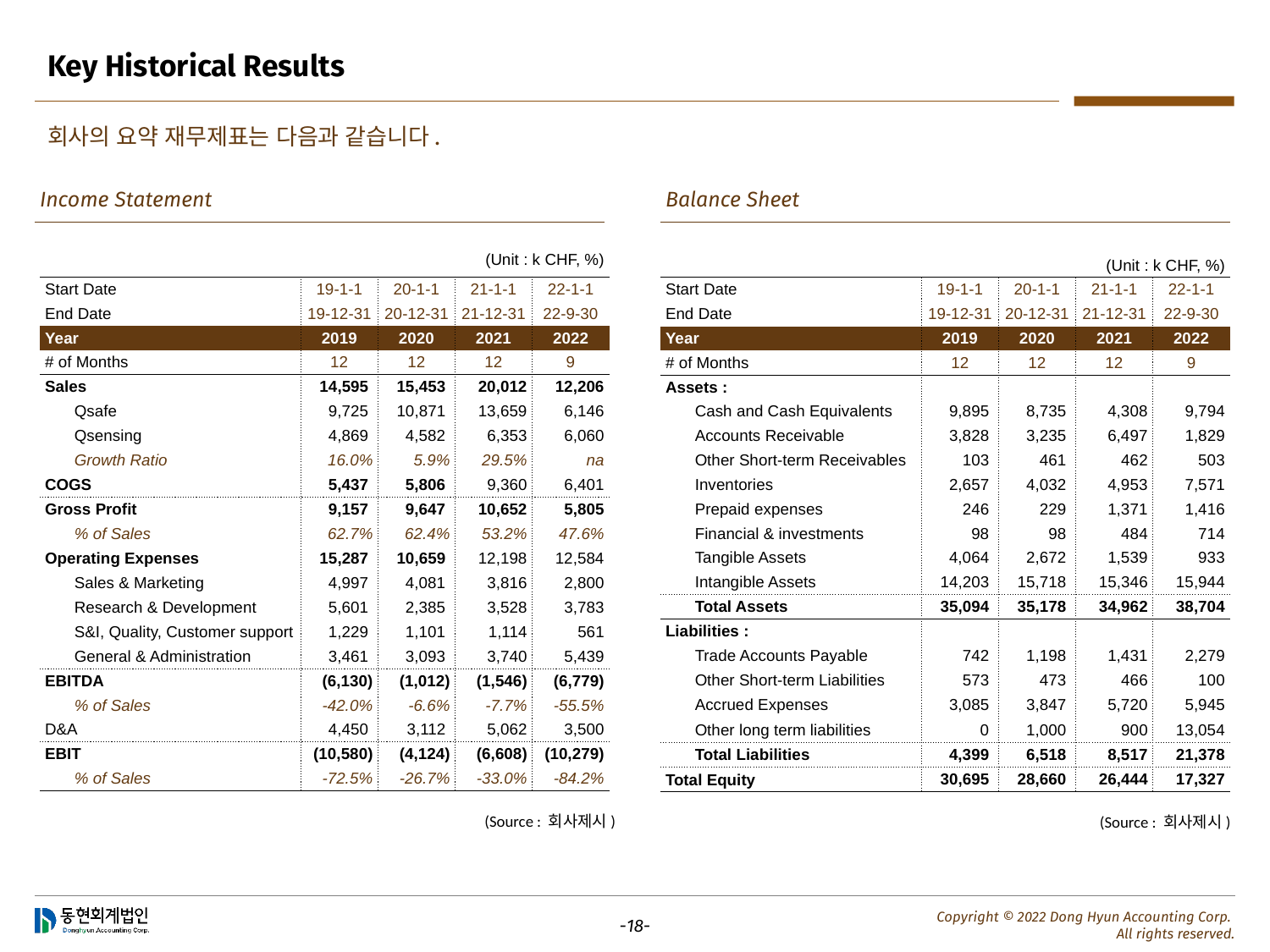

# Key Historical Results
회사의 요약 재무제표는 다음과 같습니다.
Balance Sheet
Income Statement
|  |  |  |  | (Unit : k CHF, %) | (Unit : k CHF, %) |
| --- | --- | --- | --- | --- | --- |
| Start Date |  | 19-1-1 | 20-1-1 | 21-1-1 | 22-1-1 |
| End Date |  | 19-12-31 | 20-12-31 | 21-12-31 | 22-9-30 |
| Year |  | 2019 | 2020 | 2021 | 2022 |
| # of Months |  | 12 | 12 | 12 | 9 |
| Sales |  | 14,595 | 15,453 | 20,012 | 12,206 |
|  | Qsafe | 9,725 | 10,871 | 13,659 | 6,146 |
|  | Qsensing | 4,869 | 4,582 | 6,353 | 6,060 |
|  | Growth Ratio | 16.0% | 5.9% | 29.5% | na |
| COGS |  | 5,437 | 5,806 | 9,360 | 6,401 |
| Gross Profit |  | 9,157 | 9,647 | 10,652 | 5,805 |
|  | % of Sales | 62.7% | 62.4% | 53.2% | 47.6% |
| Operating Expenses |  | 15,287 | 10,659 | 12,198 | 12,584 |
|  | Sales & Marketing | 4,997 | 4,081 | 3,816 | 2,800 |
|  | Research & Development | 5,601 | 2,385 | 3,528 | 3,783 |
|  | S&I, Quality, Customer support | 1,229 | 1,101 | 1,114 | 561 |
|  | General & Administration | 3,461 | 3,093 | 3,740 | 5,439 |
| EBITDA |  | (6,130) | (1,012) | (1,546) | (6,779) |
|  | % of Sales | -42.0% | -6.6% | -7.7% | -55.5% |
| D&A |  | 4,450 | 3,112 | 5,062 | 3,500 |
| EBIT |  | (10,580) | (4,124) | (6,608) | (10,279) |
|  | % of Sales | -72.5% | -26.7% | -33.0% | -84.2% |
|  |  |  |  | (Unit : k CHF, %) | (Unit : k CHF, %) |
| --- | --- | --- | --- | --- | --- |
| Start Date |  | 19-1-1 | 20-1-1 | 21-1-1 | 22-1-1 |
| End Date |  | 19-12-31 | 20-12-31 | 21-12-31 | 22-9-30 |
| Year |  | 2019 | 2020 | 2021 | 2022 |
| # of Months |  | 12 | 12 | 12 | 9 |
| Assets : |  |  |  |  |  |
|  | Cash and Cash Equivalents | 9,895 | 8,735 | 4,308 | 9,794 |
|  | Accounts Receivable | 3,828 | 3,235 | 6,497 | 1,829 |
|  | Other Short-term Receivables | 103 | 461 | 462 | 503 |
|  | Inventories | 2,657 | 4,032 | 4,953 | 7,571 |
|  | Prepaid expenses | 246 | 229 | 1,371 | 1,416 |
|  | Financial & investments | 98 | 98 | 484 | 714 |
|  | Tangible Assets | 4,064 | 2,672 | 1,539 | 933 |
|  | Intangible Assets | 14,203 | 15,718 | 15,346 | 15,944 |
|  | Total Assets | 35,094 | 35,178 | 34,962 | 38,704 |
| Liabilities : |  |  |  |  |  |
|  | Trade Accounts Payable | 742 | 1,198 | 1,431 | 2,279 |
|  | Other Short-term Liabilities | 573 | 473 | 466 | 100 |
|  | Accrued Expenses | 3,085 | 3,847 | 5,720 | 5,945 |
|  | Other long term liabilities | 0 | 1,000 | 900 | 13,054 |
|  | Total Liabilities | 4,399 | 6,518 | 8,517 | 21,378 |
| Total Equity |  | 30,695 | 28,660 | 26,444 | 17,327 |
(Source : 회사제시)
(Source : 회사제시)